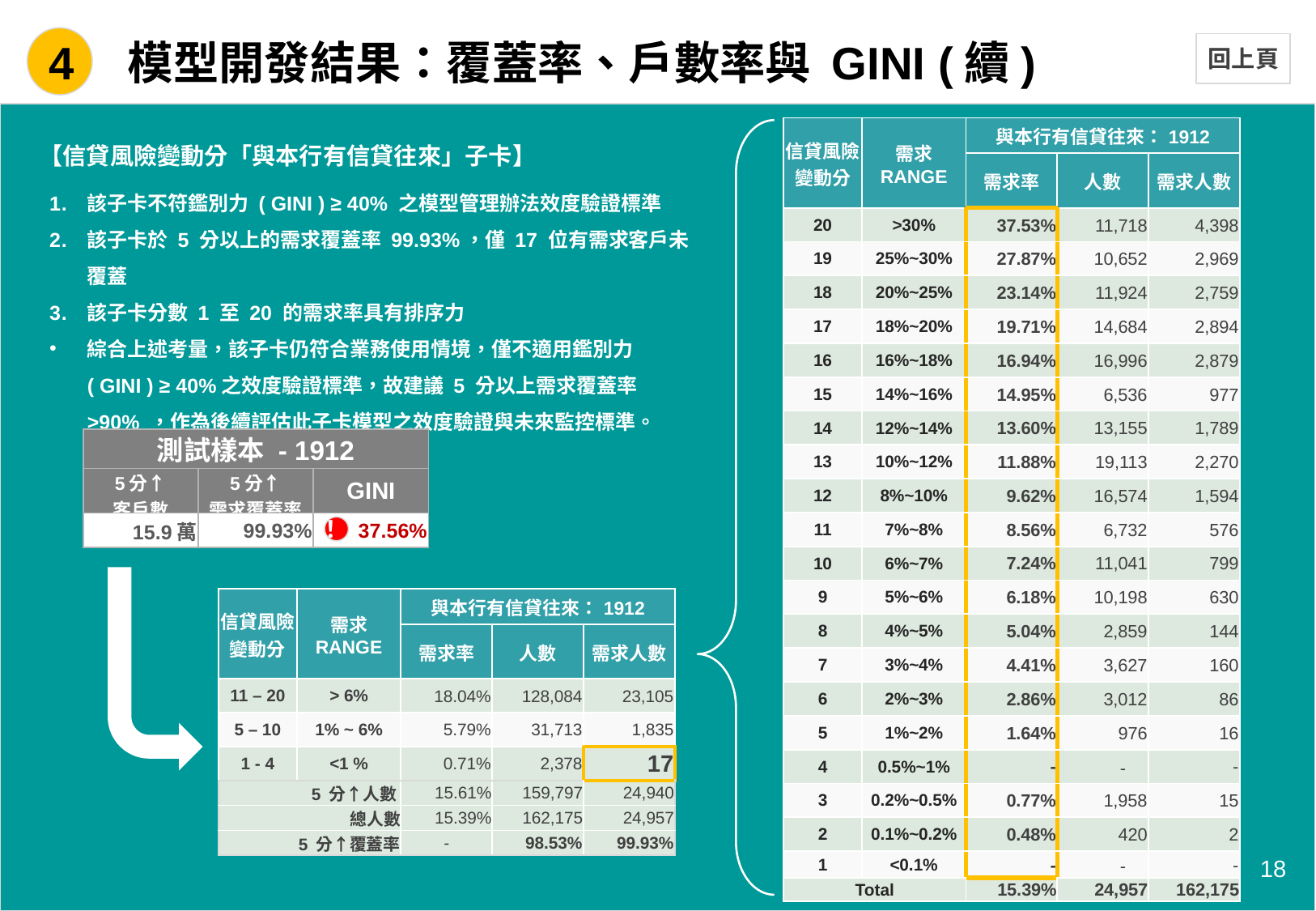

4
 模型開發結果：覆蓋率、戶數率與 GINI (續)
回上頁

| 信貸風險變動分 | 需求 RANGE | 與本行有信貸往來：1912 |  |  |
| --- | --- | --- | --- | --- |
|  |  | 需求率 | 人數 | 需求人數 |
| 20 | >30% | 37.53% | 11,718 | 4,398 |
| 19 | 25%~30% | 27.87% | 10,652 | 2,969 |
| 18 | 20%~25% | 23.14% | 11,924 | 2,759 |
| 17 | 18%~20% | 19.71% | 14,684 | 2,894 |
| 16 | 16%~18% | 16.94% | 16,996 | 2,879 |
| 15 | 14%~16% | 14.95% | 6,536 | 977 |
| 14 | 12%~14% | 13.60% | 13,155 | 1,789 |
| 13 | 10%~12% | 11.88% | 19,113 | 2,270 |
| 12 | 8%~10% | 9.62% | 16,574 | 1,594 |
| 11 | 7%~8% | 8.56% | 6,732 | 576 |
| 10 | 6%~7% | 7.24% | 11,041 | 799 |
| 9 | 5%~6% | 6.18% | 10,198 | 630 |
| 8 | 4%~5% | 5.04% | 2,859 | 144 |
| 7 | 3%~4% | 4.41% | 3,627 | 160 |
| 6 | 2%~3% | 2.86% | 3,012 | 86 |
| 5 | 1%~2% | 1.64% | 976 | 16 |
| 4 | 0.5%~1% | - | - | - |
| 3 | 0.2%~0.5% | 0.77% | 1,958 | 15 |
| 2 | 0.1%~0.2% | 0.48% | 420 | 2 |
| 1 | <0.1% | - | - | - |
| Total |  | 15.39% | 24,957 | 162,175 |

【信貸風險變動分「與本行有信貸往來」子卡】
該子卡不符鑑別力 ( GINI ) ≥ 40% 之模型管理辦法效度驗證標準
該子卡於 5 分以上的需求覆蓋率 99.93%，僅 17 位有需求客戶未覆蓋
該子卡分數 1 至 20 的需求率具有排序力
綜合上述考量，該子卡仍符合業務使用情境，僅不適用鑑別力 ( GINI ) ≥ 40%之效度驗證標準，故建議 5 分以上需求覆蓋率 >90% ，作為後續評估此子卡模型之效度驗證與未來監控標準。
| 測試樣本 - 1912 |  |  |
| --- | --- | --- |
| 5分↑ 客戶數 | 5分↑ 需求覆蓋率 | GINI |
| 15.9萬 | 99.93% | 37.56% |
！

| 信貸風險變動分 | 需求 RANGE | 與本行有信貸往來：1912 |  |  |
| --- | --- | --- | --- | --- |
|  |  | 需求率 | 人數 | 需求人數 |
| 11 – 20 | > 6% | 18.04% | 128,084 | 23,105 |
| 5 – 10 | 1% ~ 6% | 5.79% | 31,713 | 1,835 |
| 1 - 4 | <1 % | 0.71% | 2,378 | 17 |
| 5 分↑人數 |  | 15.61% | 159,797 | 24,940 |
| 總人數 |  | 15.39% | 162,175 | 24,957 |
| 5 分↑覆蓋率 |  | - | 98.53% | 99.93% |
18